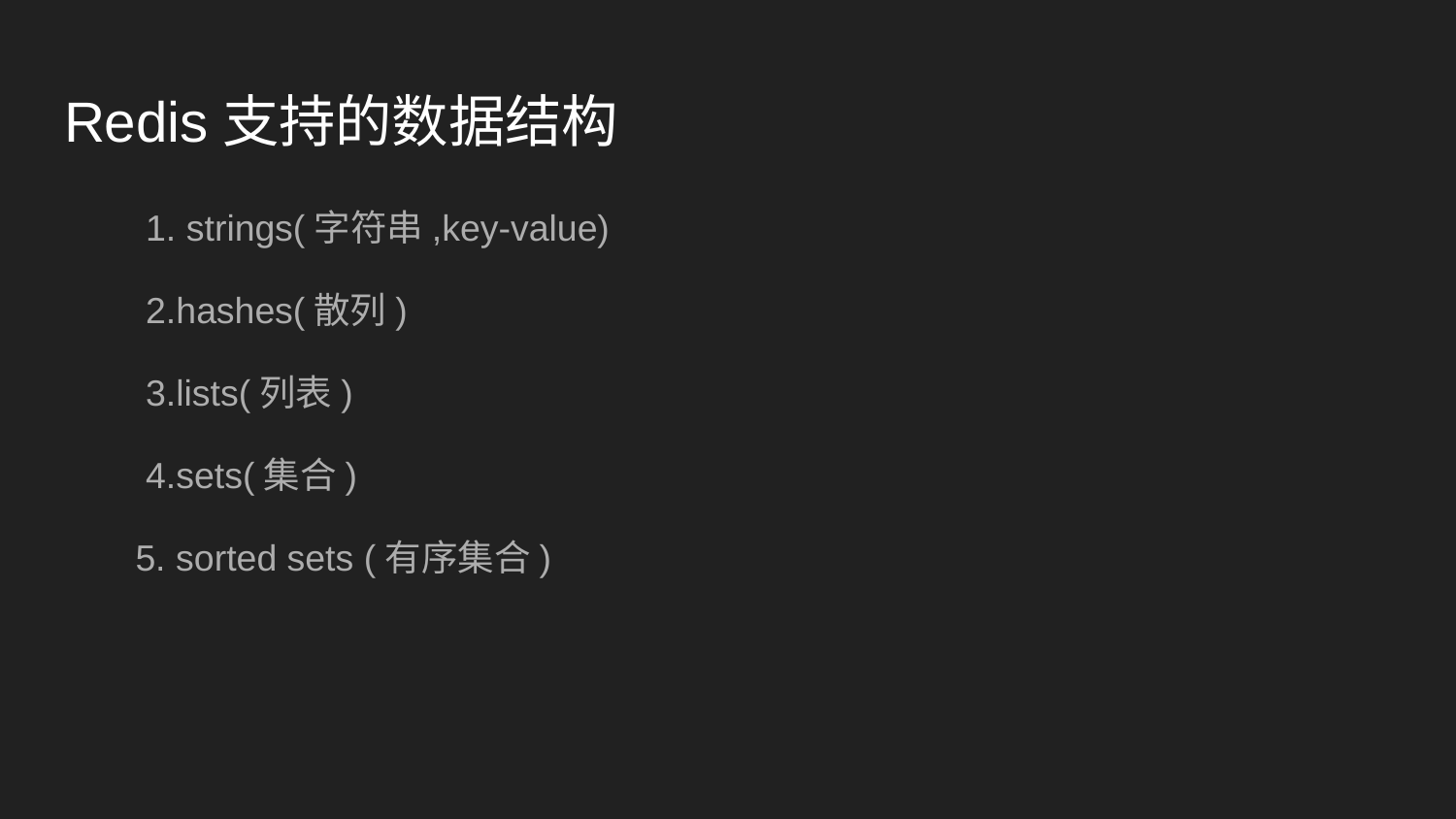

# Redis支持的数据结构
        1. strings(字符串,key-value)
        2.hashes(散列)
        3.lists(列表)
        4.sets(集合)
       5. sorted sets (有序集合)